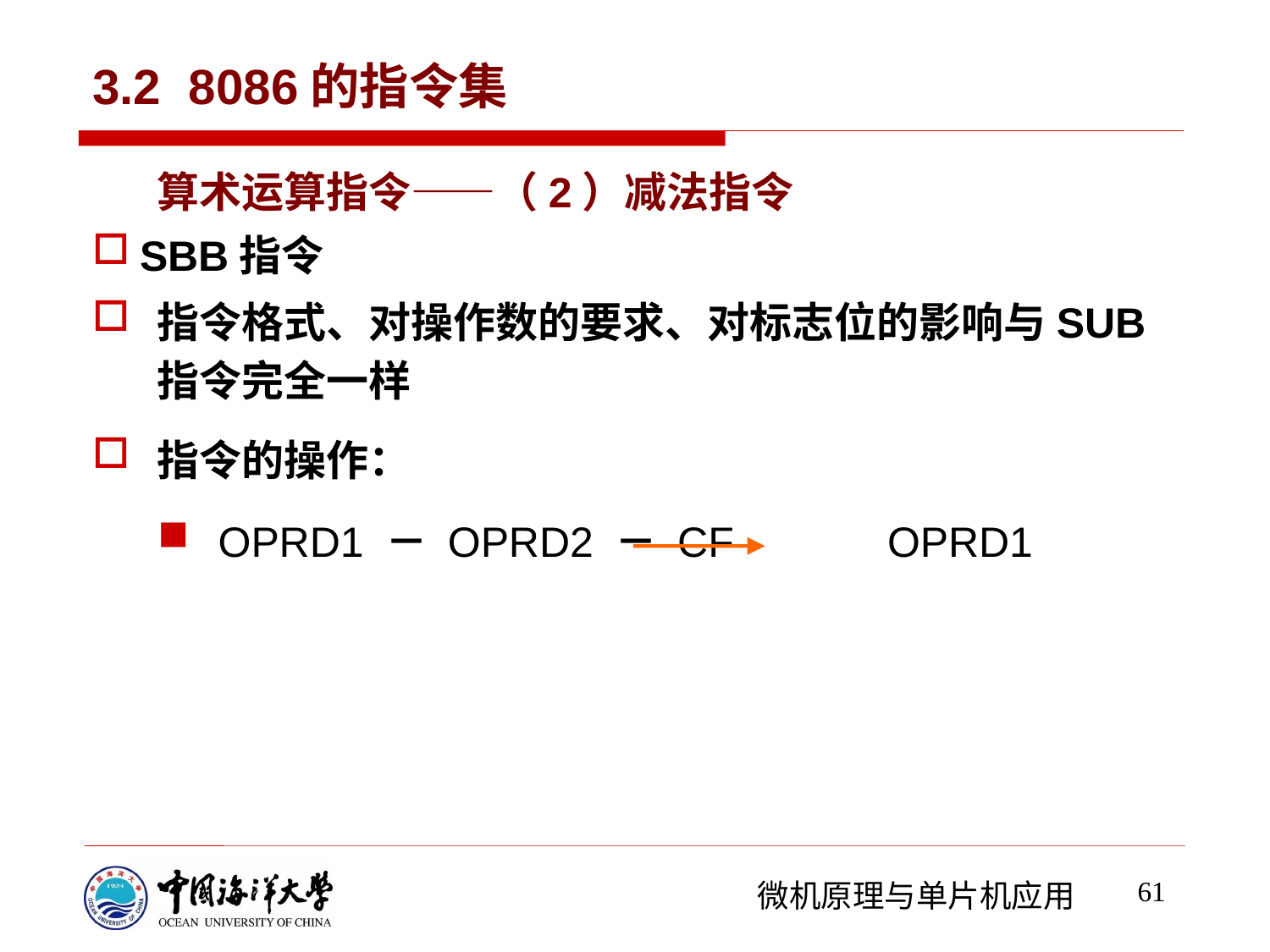

# 3.2  8086的指令集
算术运算指令——（2）减法指令
SBB指令
指令格式、对操作数的要求、对标志位的影响与SUB指令完全一样
指令的操作：
OPRD1 － OPRD2 － CF             OPRD1

61